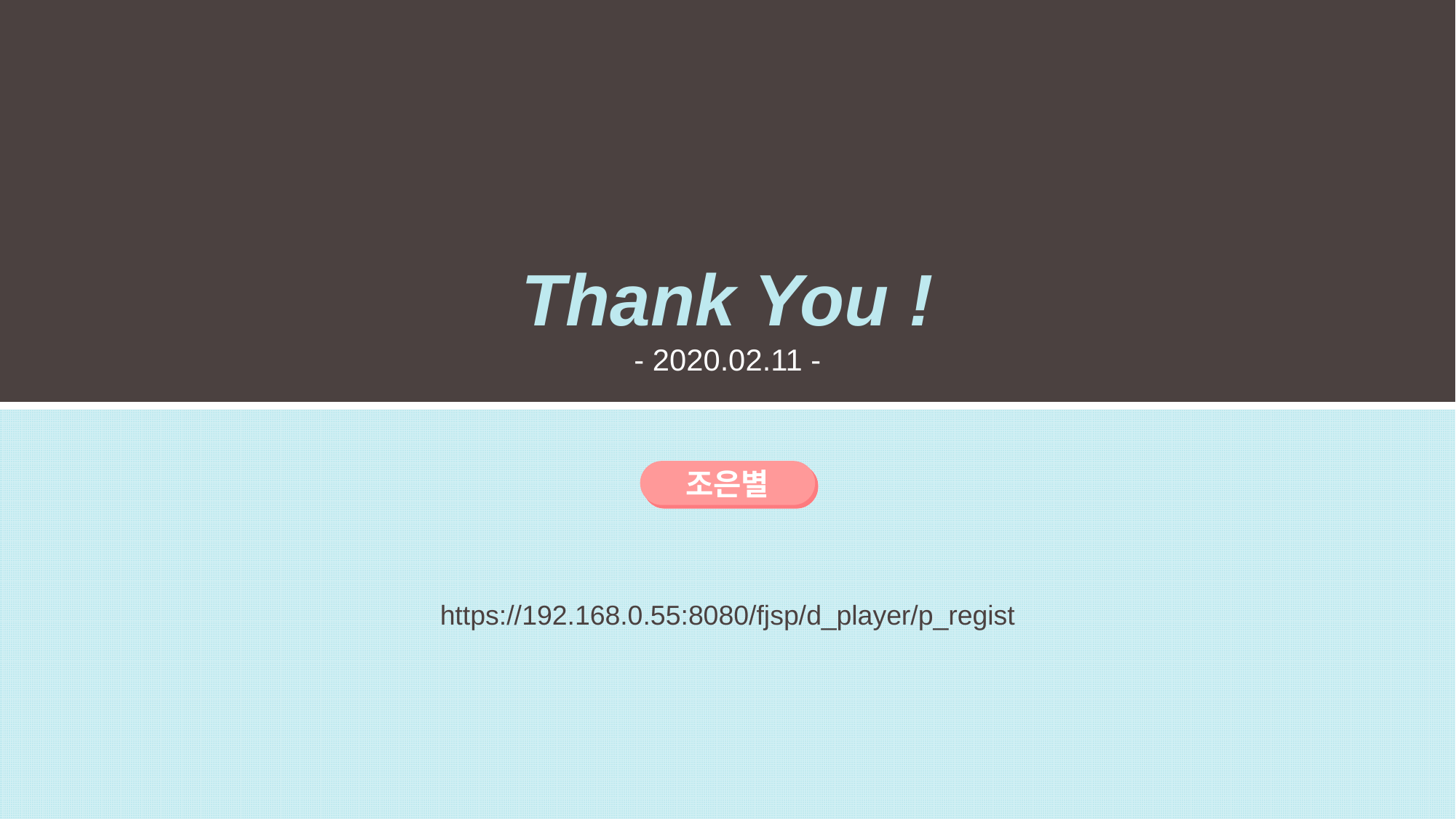

Thank You !
- 2020.02.11 -
https://192.168.0.55:8080/fjsp/d_player/p_regist
조은별